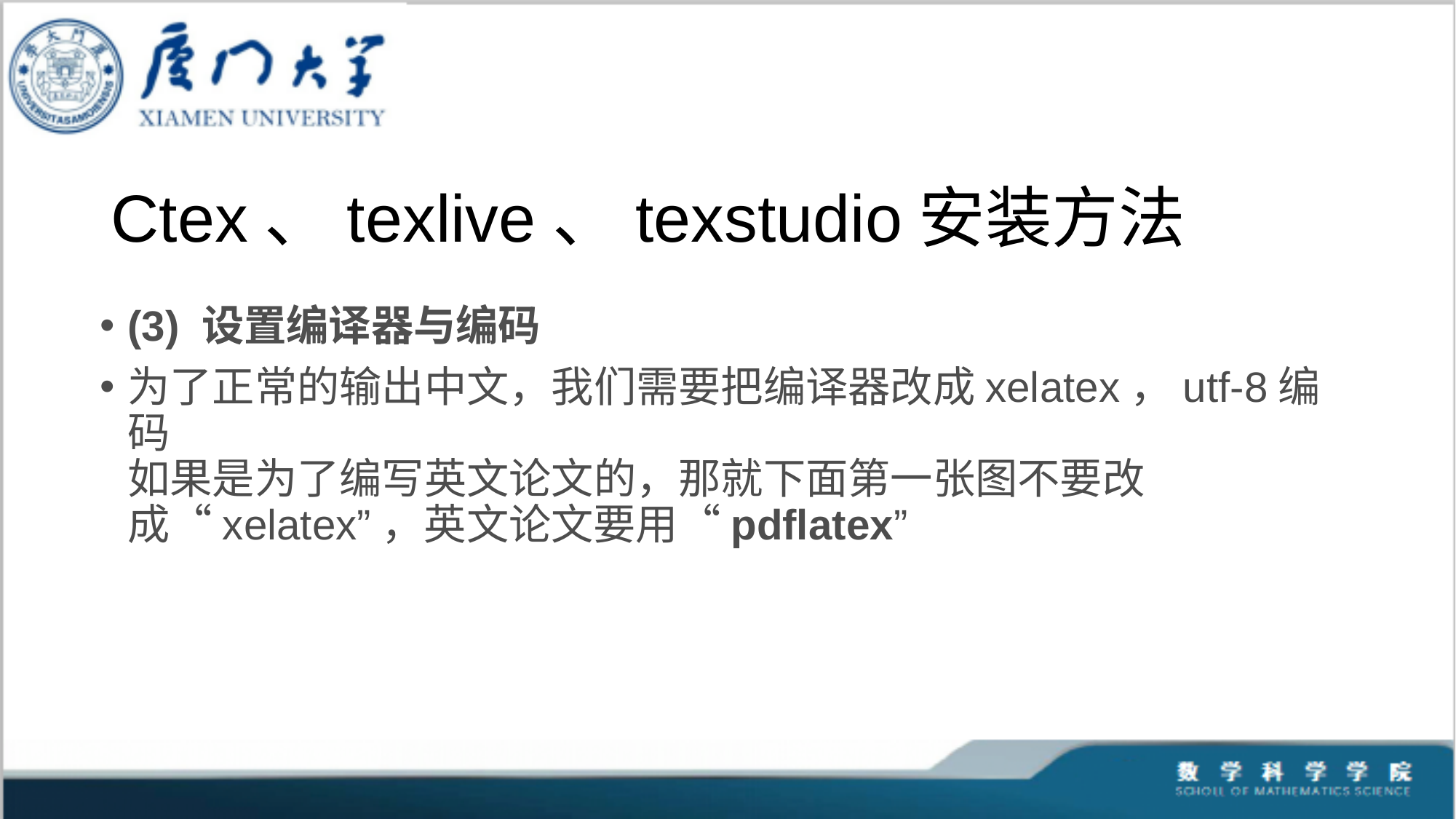

# Ctex、texlive、texstudio安装方法
(3) 设置编译器与编码
为了正常的输出中文，我们需要把编译器改成xelatex，utf-8编码
如果是为了编写英文论文的，那就下面第一张图不要改成“xelatex”，英文论文要用“pdflatex”